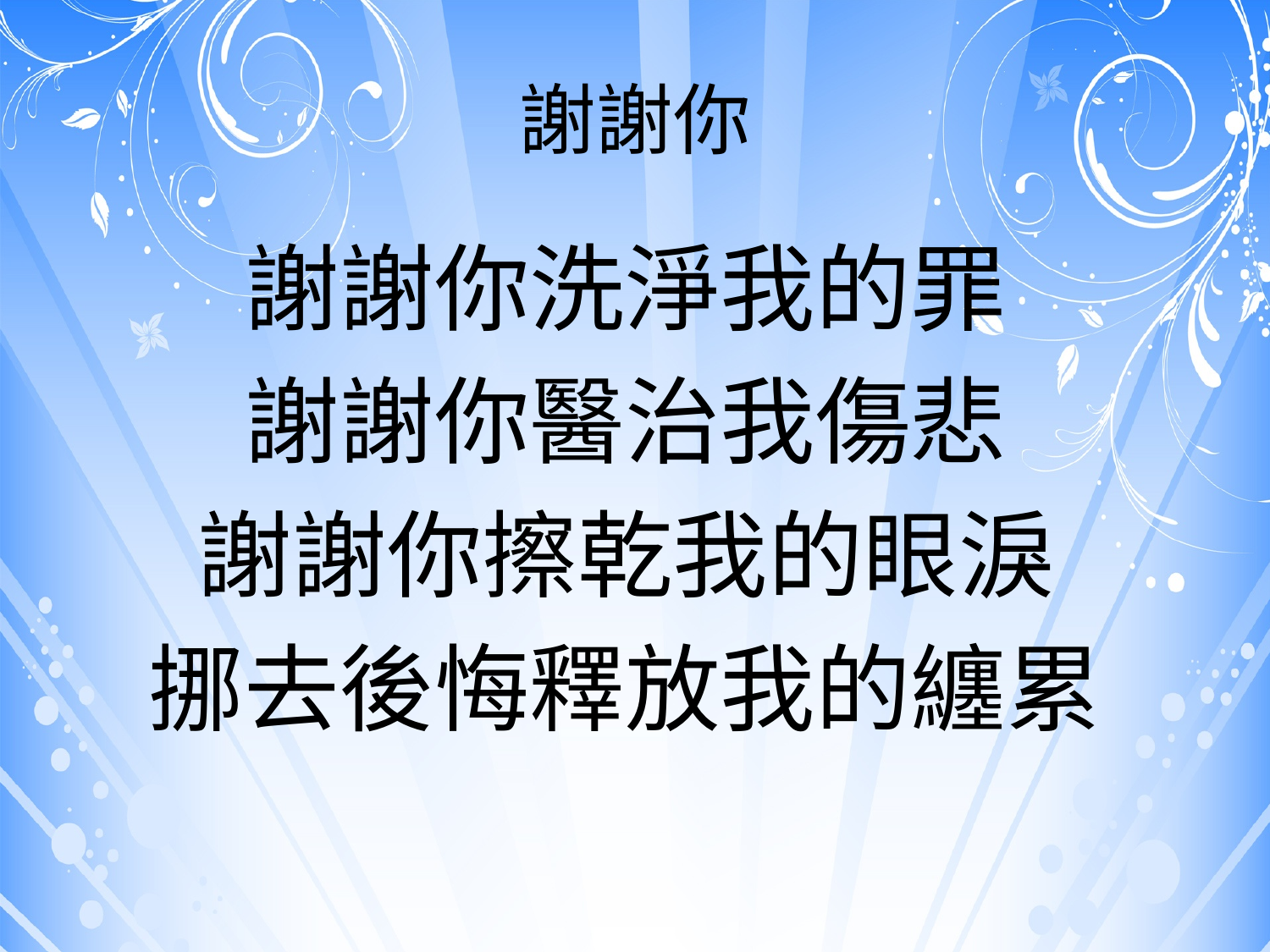

# 謝謝你
謝謝你洗淨我的罪
謝謝你醫治我傷悲
謝謝你擦乾我的眼淚
挪去後悔釋放我的纏累